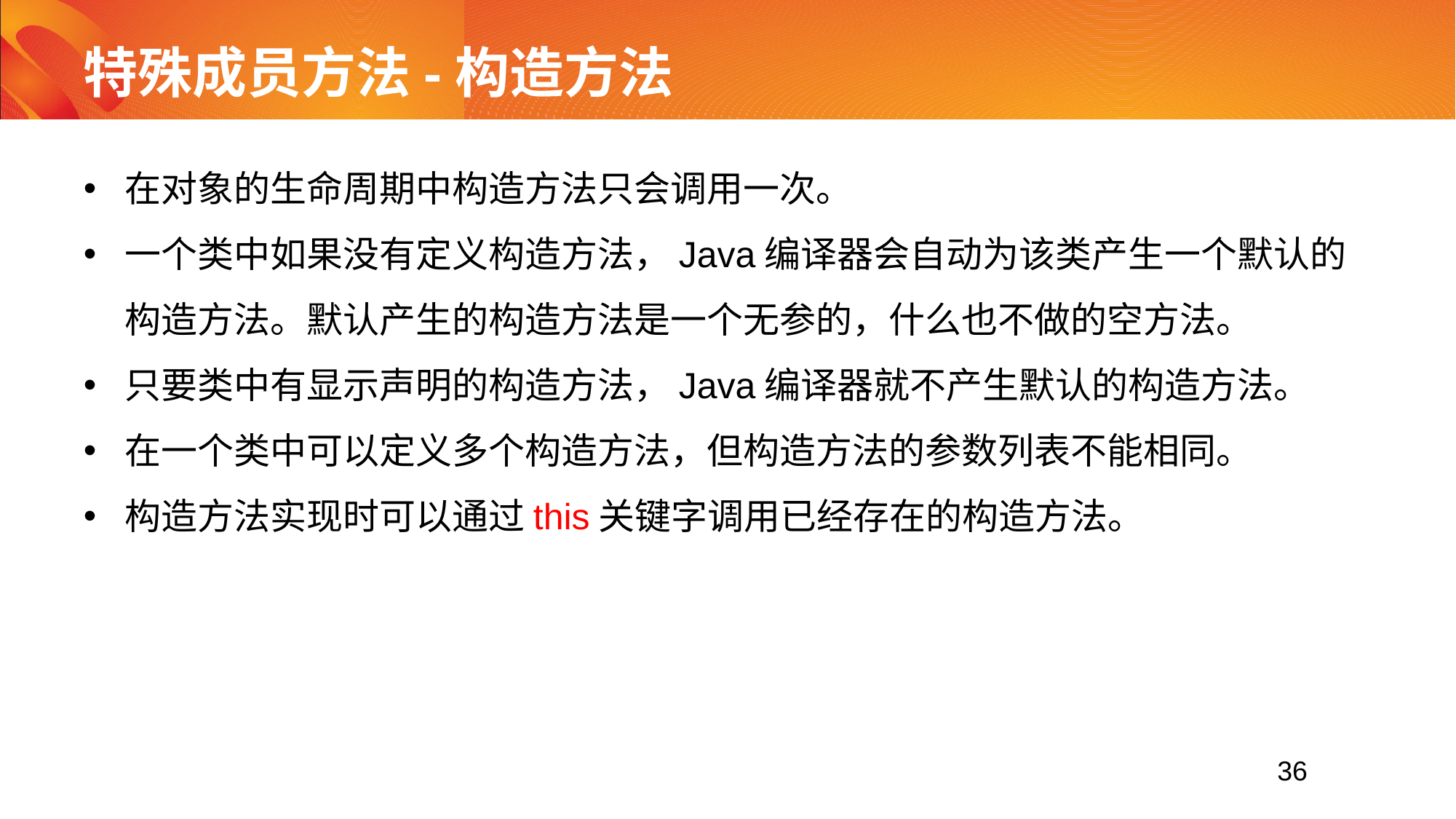

# 特殊成员方法-构造方法
在对象的生命周期中构造方法只会调用一次。
一个类中如果没有定义构造方法，Java编译器会自动为该类产生一个默认的构造方法。默认产生的构造方法是一个无参的，什么也不做的空方法。
只要类中有显示声明的构造方法，Java编译器就不产生默认的构造方法。
在一个类中可以定义多个构造方法，但构造方法的参数列表不能相同。
构造方法实现时可以通过this关键字调用已经存在的构造方法。